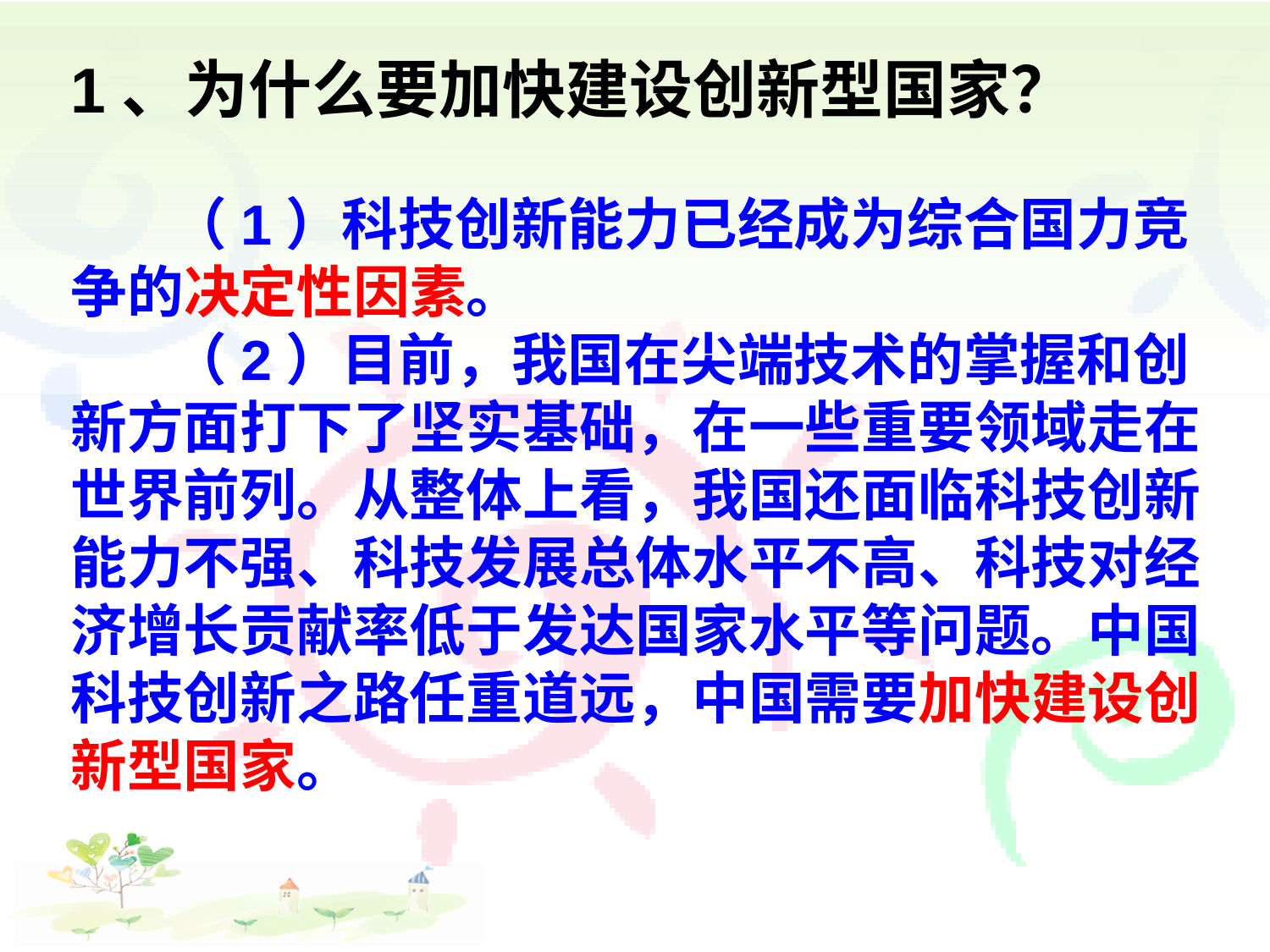

1、为什么要加快建设创新型国家？
（1）科技创新能力已经成为综合国力竞争的决定性因素。
（2）目前，我国在尖端技术的掌握和创新方面打下了坚实基础，在一些重要领域走在世界前列。从整体上看，我国还面临科技创新能力不强、科技发展总体水平不高、科技对经济增长贡献率低于发达国家水平等问题。中国科技创新之路任重道远，中国需要加快建设创新型国家。